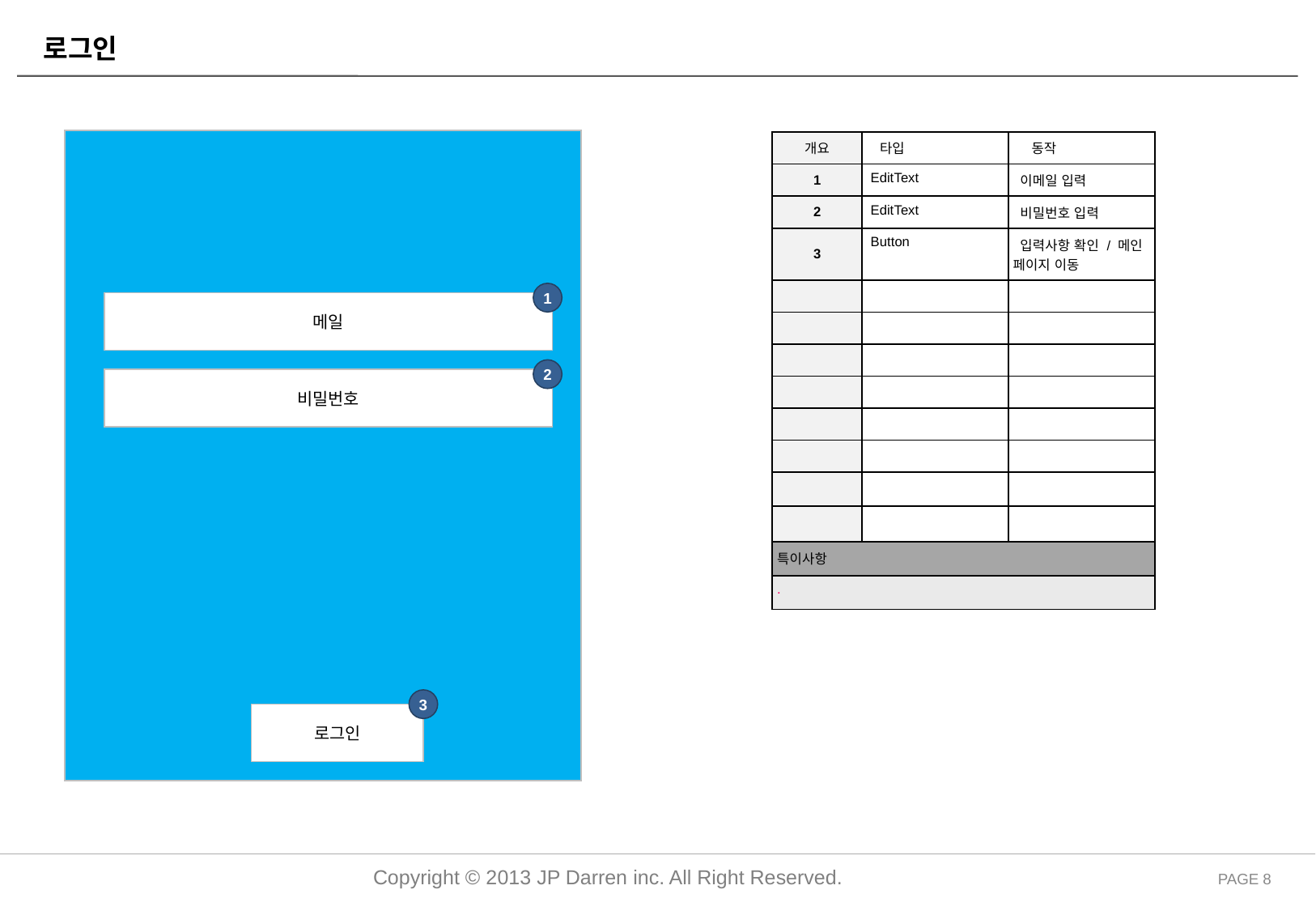

# 로그인

| 개요 | 타입 | 동작 |
| --- | --- | --- |
| 1 | EditText | 이메일 입력 |
| 2 | EditText | 비밀번호 입력 |
| 3 | Button | 입력사항 확인 / 메인 페이지 이동 |
|  |  |  |
|  |  |  |
|  |  |  |
|  |  |  |
|  |  |  |
|  |  |  |
|  |  |  |
|  |  |  |
| 특이사항 |  |  |
| . |  |  |
1
메일
2
비밀번호
3
로그인
PAGE 8